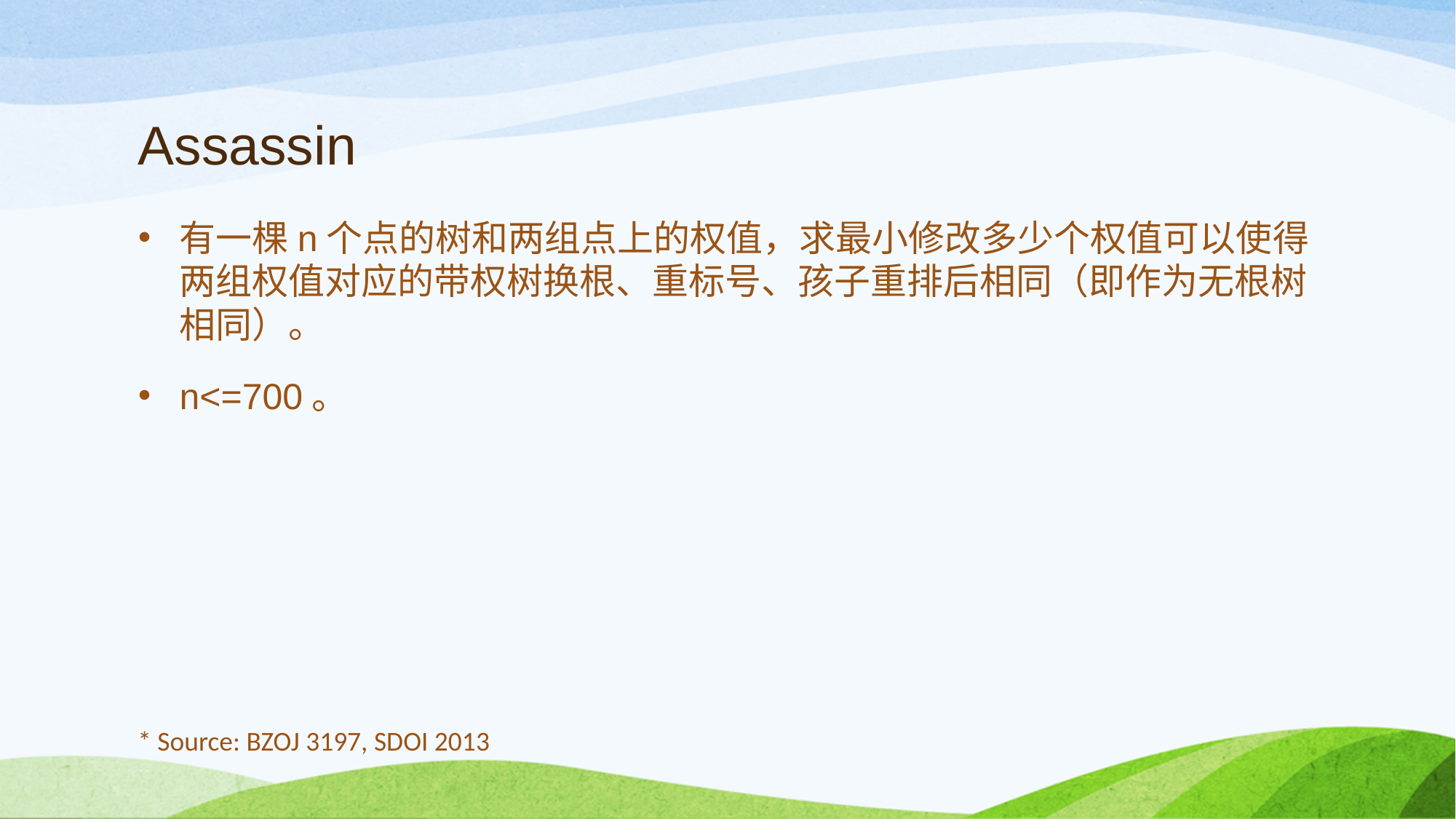

# Assassin
有一棵n个点的树和两组点上的权值，求最小修改多少个权值可以使得两组权值对应的带权树换根、重标号、孩子重排后相同（即作为无根树相同）。
n<=700。
* Source: BZOJ 3197, SDOI 2013